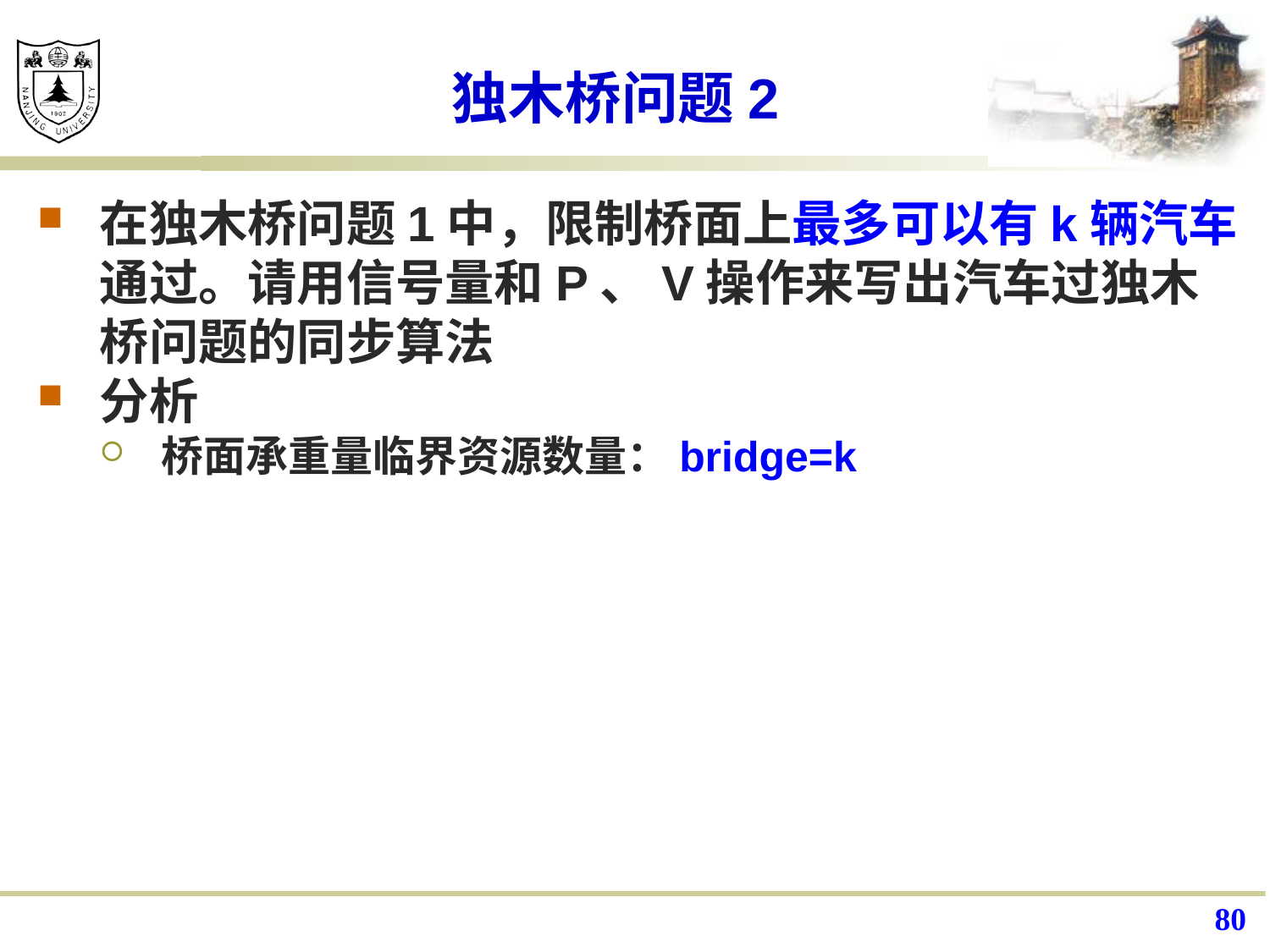

# 独木桥问题2
在独木桥问题1中，限制桥面上最多可以有k辆汽车通过。请用信号量和P、V操作来写出汽车过独木桥问题的同步算法
分析
桥面承重量临界资源数量：bridge=k
80